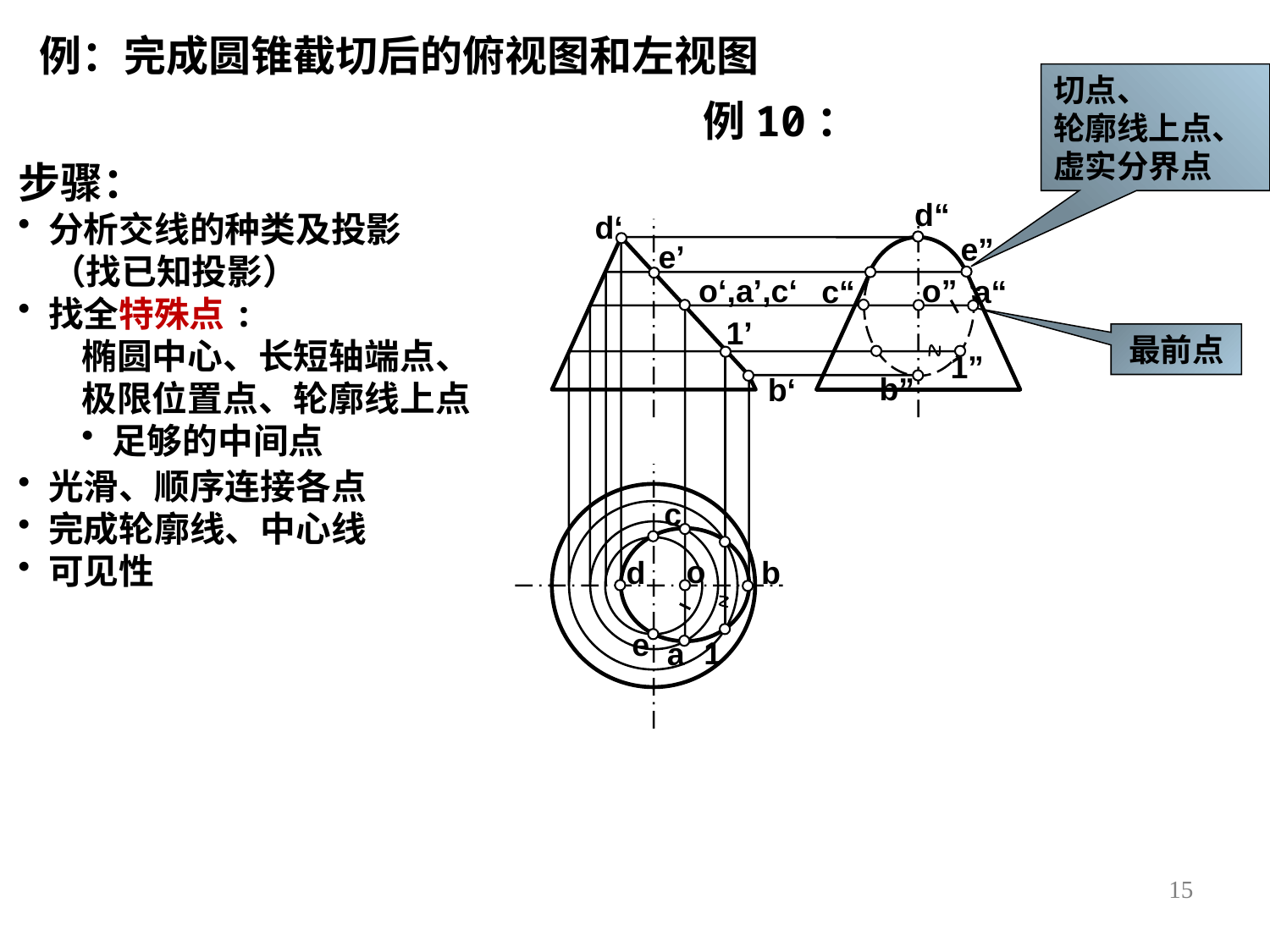

例：完成圆锥截切后的俯视图和左视图
切点、
轮廓线上点、
虚实分界点
例10：

PV

步骤：
分析交线的种类及投影
   （找已知投影）
找全特殊点:
椭圆中心、长短轴端点、
极限位置点、轮廓线上点
足够的中间点

d“
d‘

e”
e’

 o”
o‘,a’,c‘
c“
a“

1’
最前点
1”

b‘

b”
光滑、顺序连接各点
完成轮廓线、中心线
可见性

c

 o
d
  b

e

1
a

15